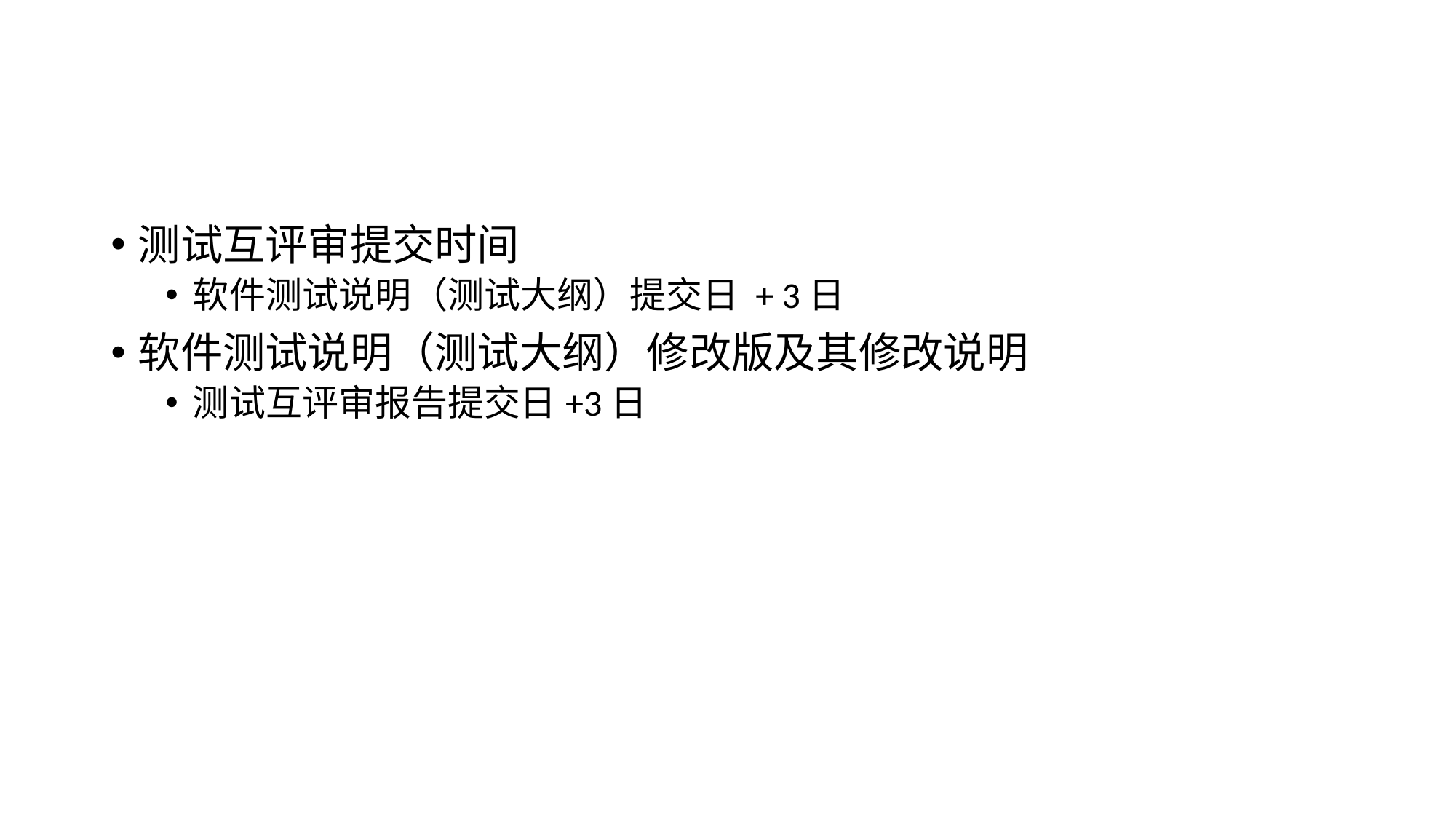

#
测试互评审提交时间
软件测试说明（测试大纲）提交日 + 3日
软件测试说明（测试大纲）修改版及其修改说明
测试互评审报告提交日+3日